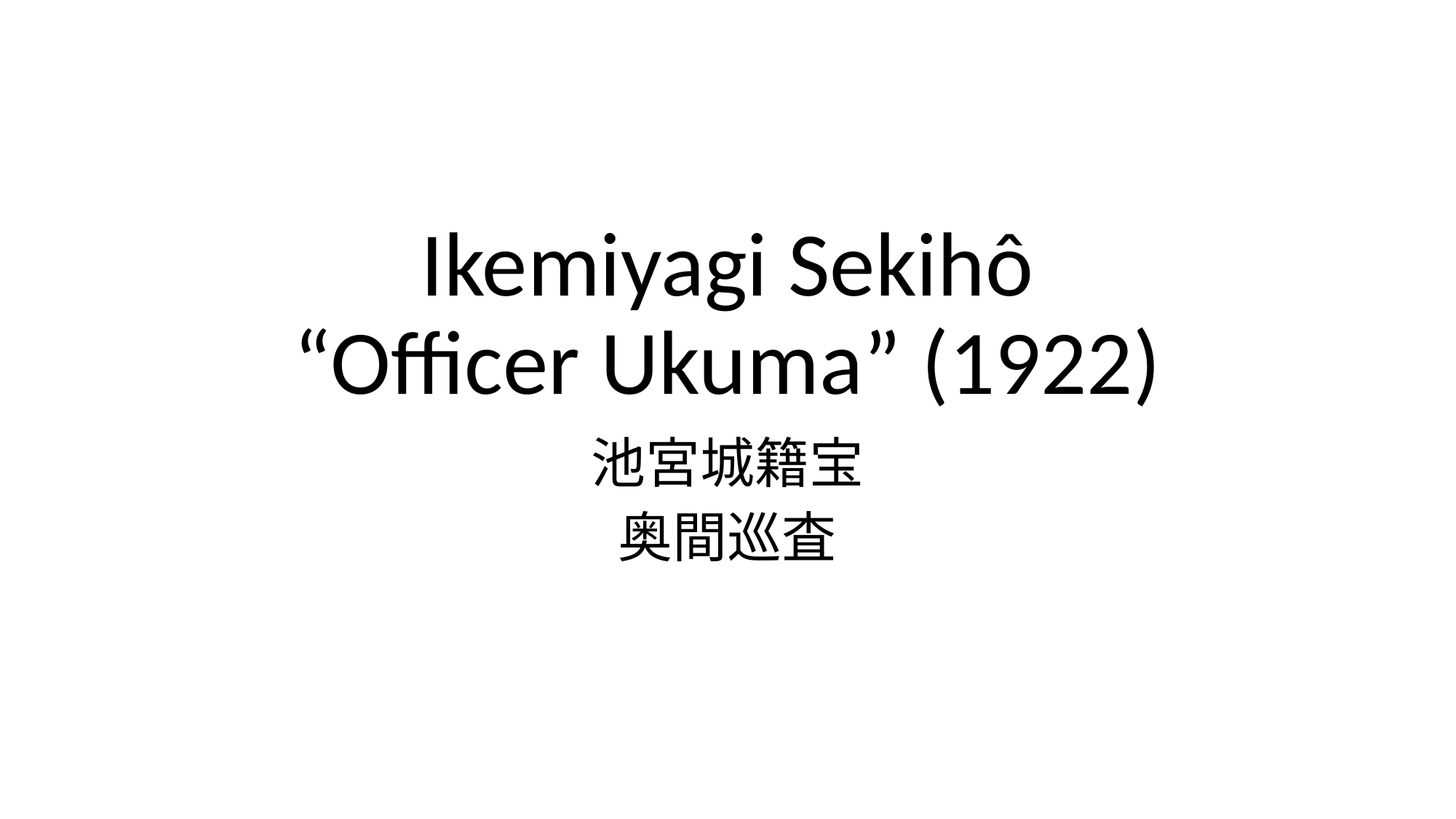

# Ikemiyagi Sekihô “Officer Ukuma” (1922)
池宮城籍宝
奥間巡査